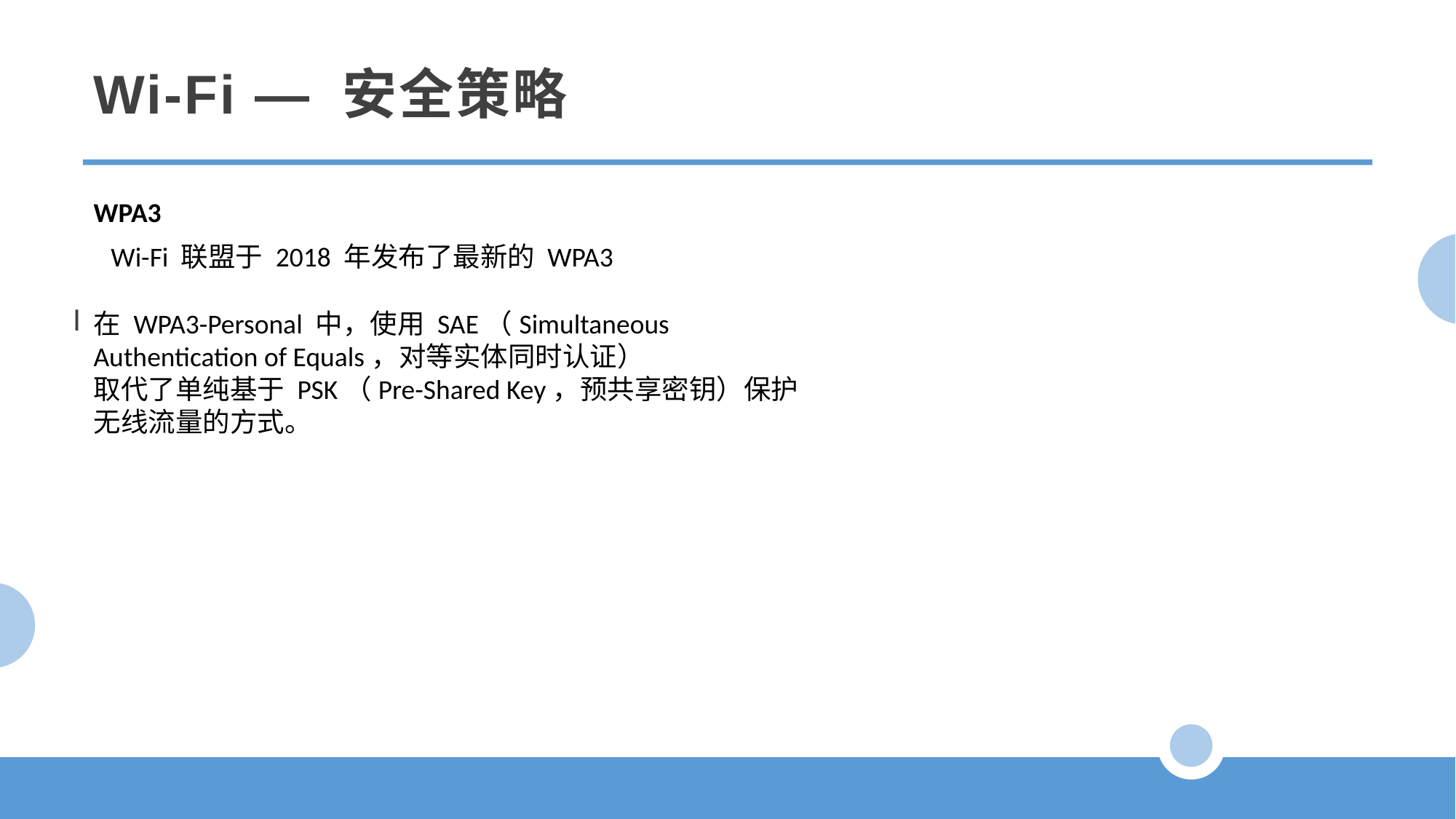

Wi-Fi — 安全策略

I
WPA3

Wi-Fi 联盟于 2018 年发布了最新的 WPA3

在 WPA3-Personal 中，使用 SAE（Simultaneous Authentication of Equals，对等实体同时认证）
取代了单纯基于 PSK（Pre-Shared Key，预共享密钥）保护无线流量的方式。